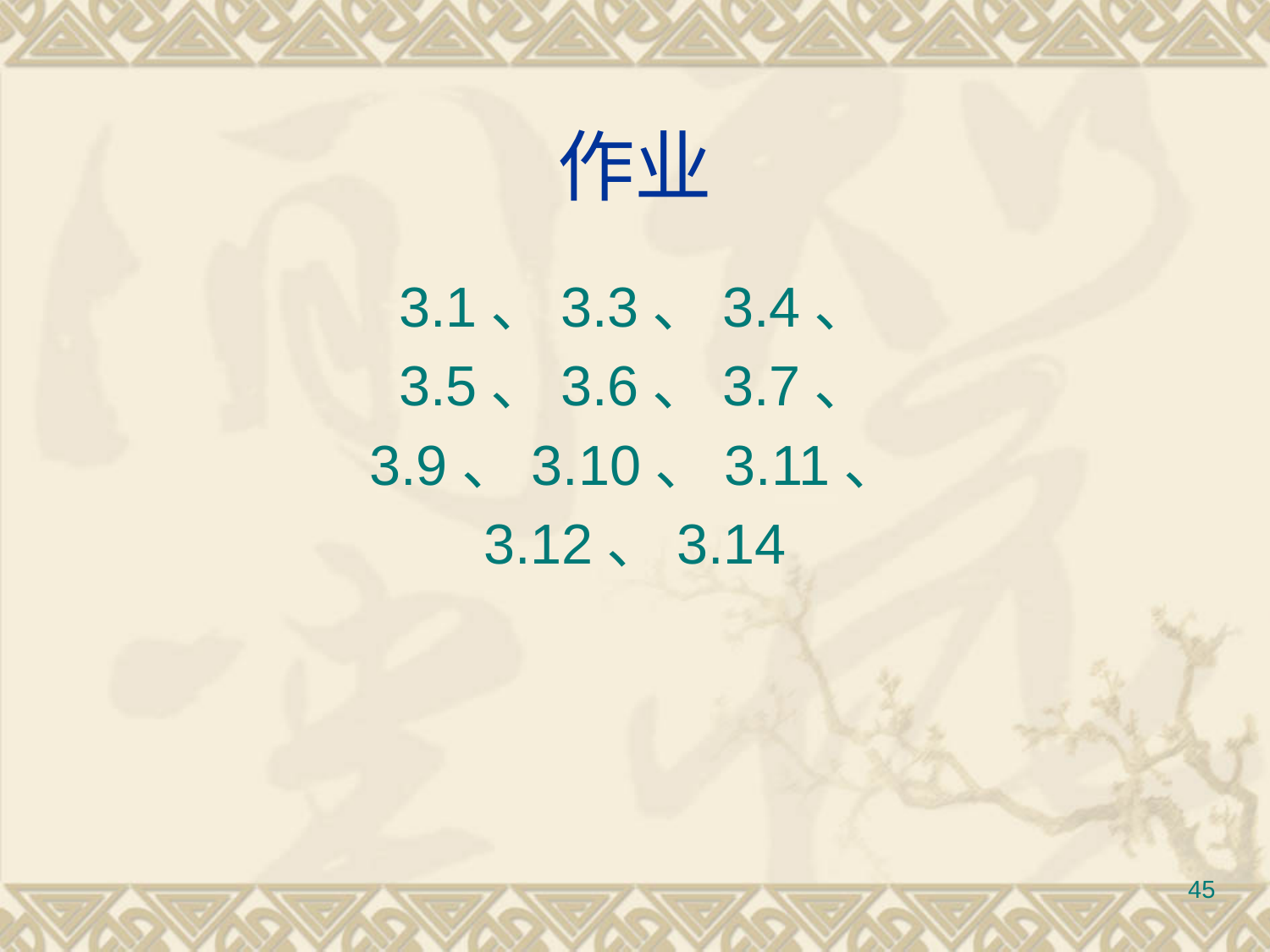

# 作业
3.1、3.3、3.4、
3.5、3.6、3.7、
3.9、3.10、3.11、
3.12、3.14
45